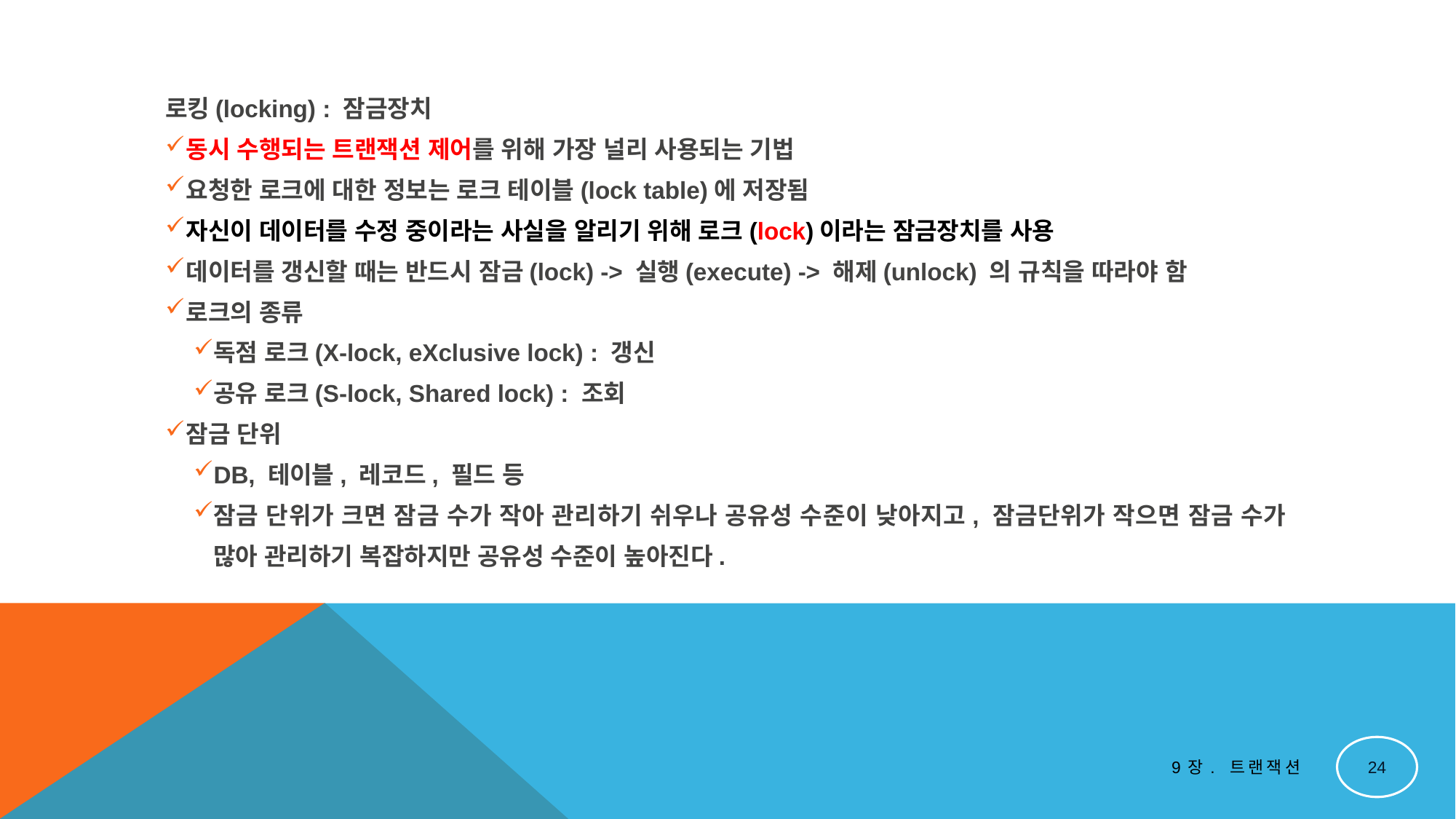

로킹(locking) : 잠금장치
동시 수행되는 트랜잭션 제어를 위해 가장 널리 사용되는 기법
요청한 로크에 대한 정보는 로크 테이블(lock table)에 저장됨
자신이 데이터를 수정 중이라는 사실을 알리기 위해 로크(lock)이라는 잠금장치를 사용
데이터를 갱신할 때는 반드시 잠금(lock) -> 실행(execute) -> 해제(unlock) 의 규칙을 따라야 함
로크의 종류
독점 로크(X-lock, eXclusive lock) : 갱신
공유 로크(S-lock, Shared lock) : 조회
잠금 단위
DB, 테이블, 레코드, 필드 등
잠금 단위가 크면 잠금 수가 작아 관리하기 쉬우나 공유성 수준이 낮아지고, 잠금단위가 작으면 잠금 수가 많아 관리하기 복잡하지만 공유성 수준이 높아진다.
24
9장. 트랜잭션